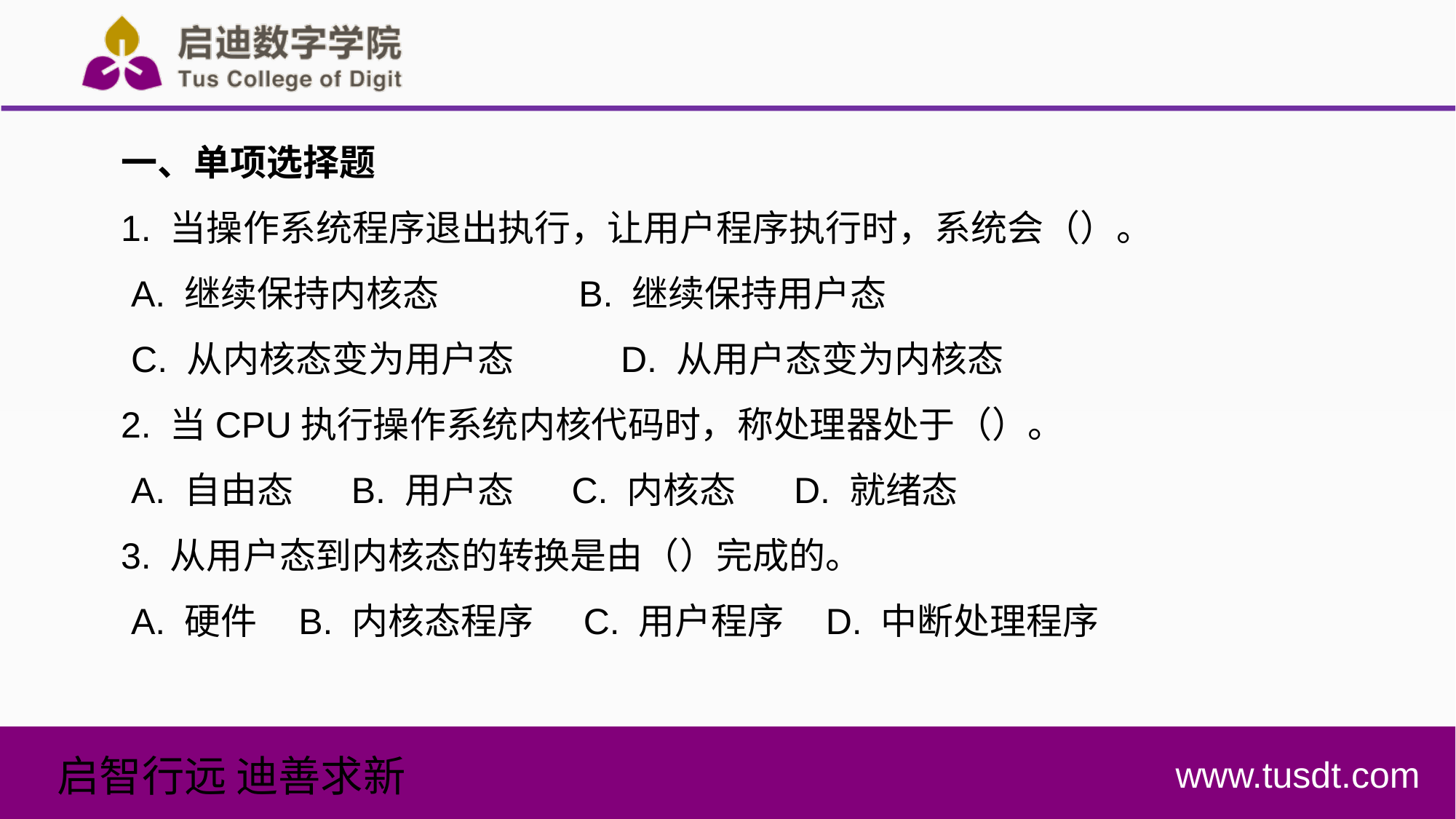

一、单项选择题
1. 当操作系统程序退出执行，让用户程序执行时，系统会（）。
 A. 继续保持内核态                B. 继续保持用户态
 C. 从内核态变为用户态            D. 从用户态变为内核态
2. 当CPU执行操作系统内核代码时，称处理器处于（）。
 A. 自由态      B. 用户态      C. 内核态      D. 就绪态
3. 从用户态到内核态的转换是由（）完成的。
 A. 硬件    B. 内核态程序     C. 用户程序    D. 中断处理程序